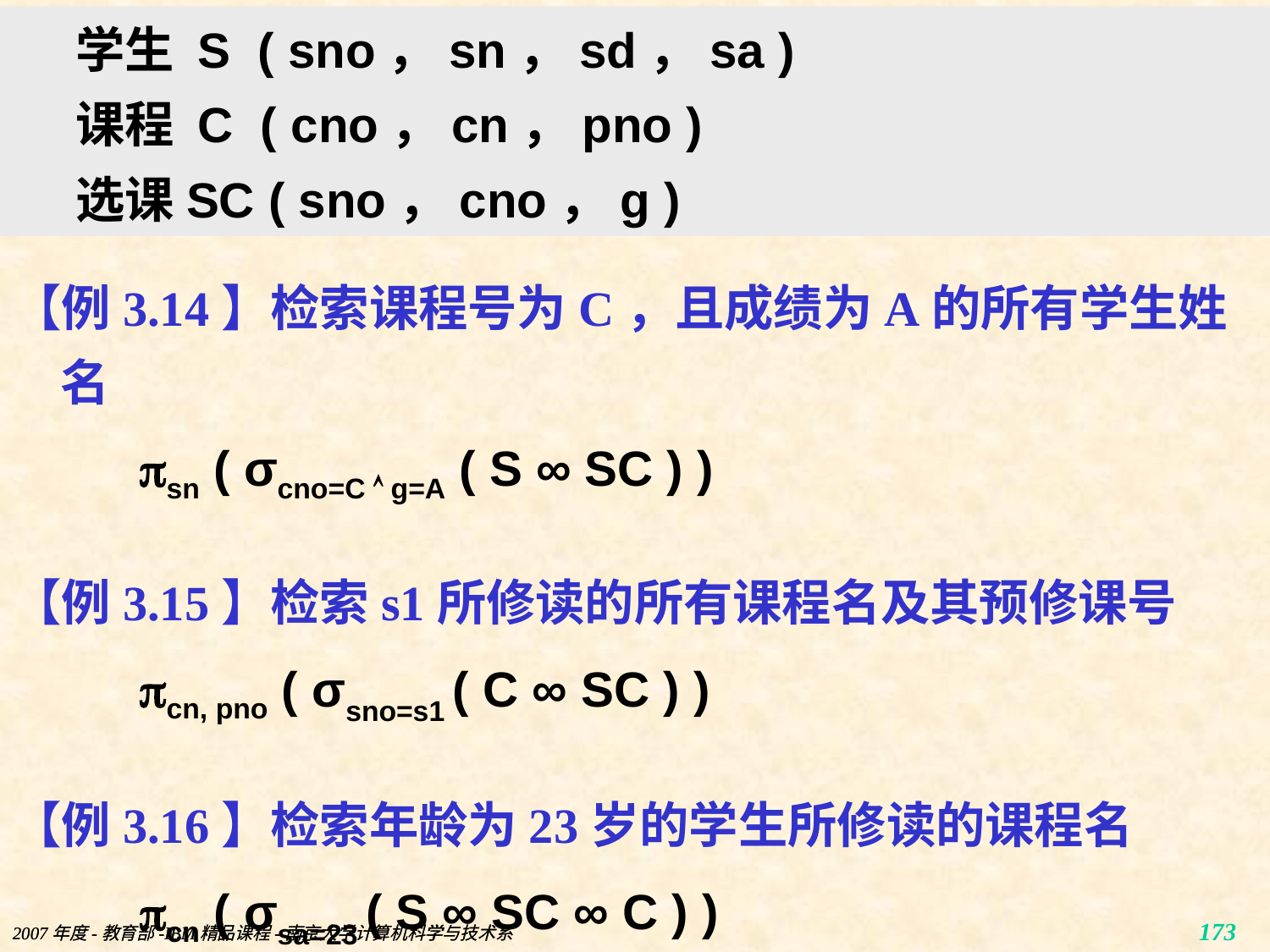

# 3.3.5  关系代数实例
学生 S  ( sno，sn，sd，sa )
课程 C  ( cno，cn，pno )
选课SC ( sno，cno，g )
【例3.14】检索课程号为C，且成绩为A的所有学生姓名
πsn ( σcno=C ∧ g=A ( S ∞ SC ) )

【例3.15】检索s1所修读的所有课程名及其预修课号
πcn, pno ( σsno=s1 ( C ∞ SC ) )

【例3.16】检索年龄为23岁的学生所修读的课程名
πcn ( σsa=23 ( S ∞ SC ∞ C ) )
173
2007年度-教育部-IBM精品课程-南京大学计算机科学与技术系
2007年度-教育部-IBM精品课程-南京大学计算机科学与技术系